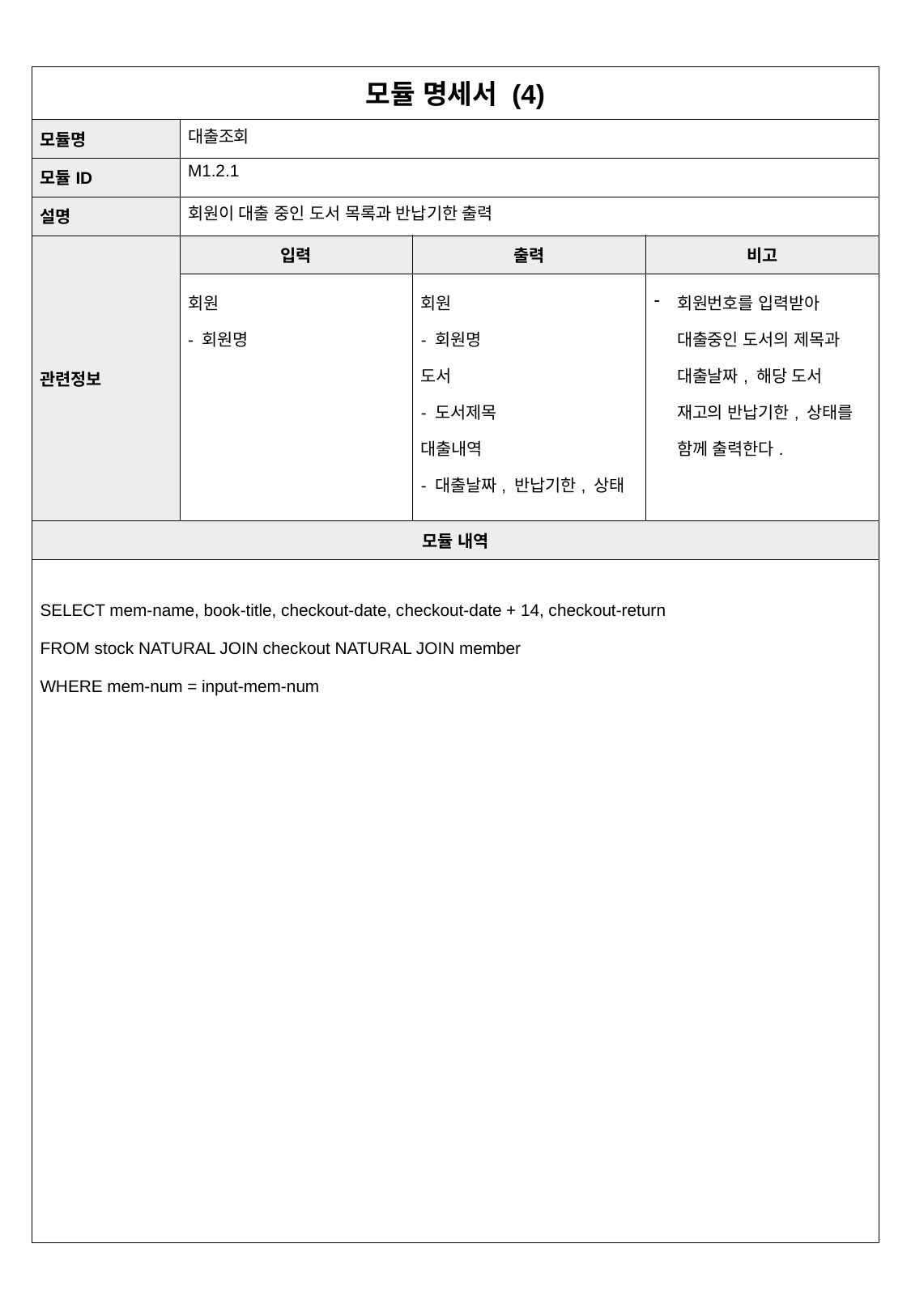

| 모듈 명세서 (4) | 주문신청서작성 |  |  |
| --- | --- | --- | --- |
| 모듈명 | 대출조회 |  |  |
| 모듈ID | M1.2.1 |  |  |
| 설명 | 회원이 대출 중인 도서 목록과 반납기한 출력 |  |  |
| 관련정보 | 입력 | 출력 | 비고 |
|  | 회원 - 회원명 | 회원 - 회원명 도서 - 도서제목 대출내역 - 대출날짜, 반납기한, 상태 | 회원번호를 입력받아 대출중인 도서의 제목과 대출날짜, 해당 도서 재고의 반납기한, 상태를 함께 출력한다. |
| 모듈 내역 |  |  |  |
| SELECT mem-name, book-title, checkout-date, checkout-date + 14, checkout-return FROM stock NATURAL JOIN checkout NATURAL JOIN member WHERE mem-num = input-mem-num |  |  |  |